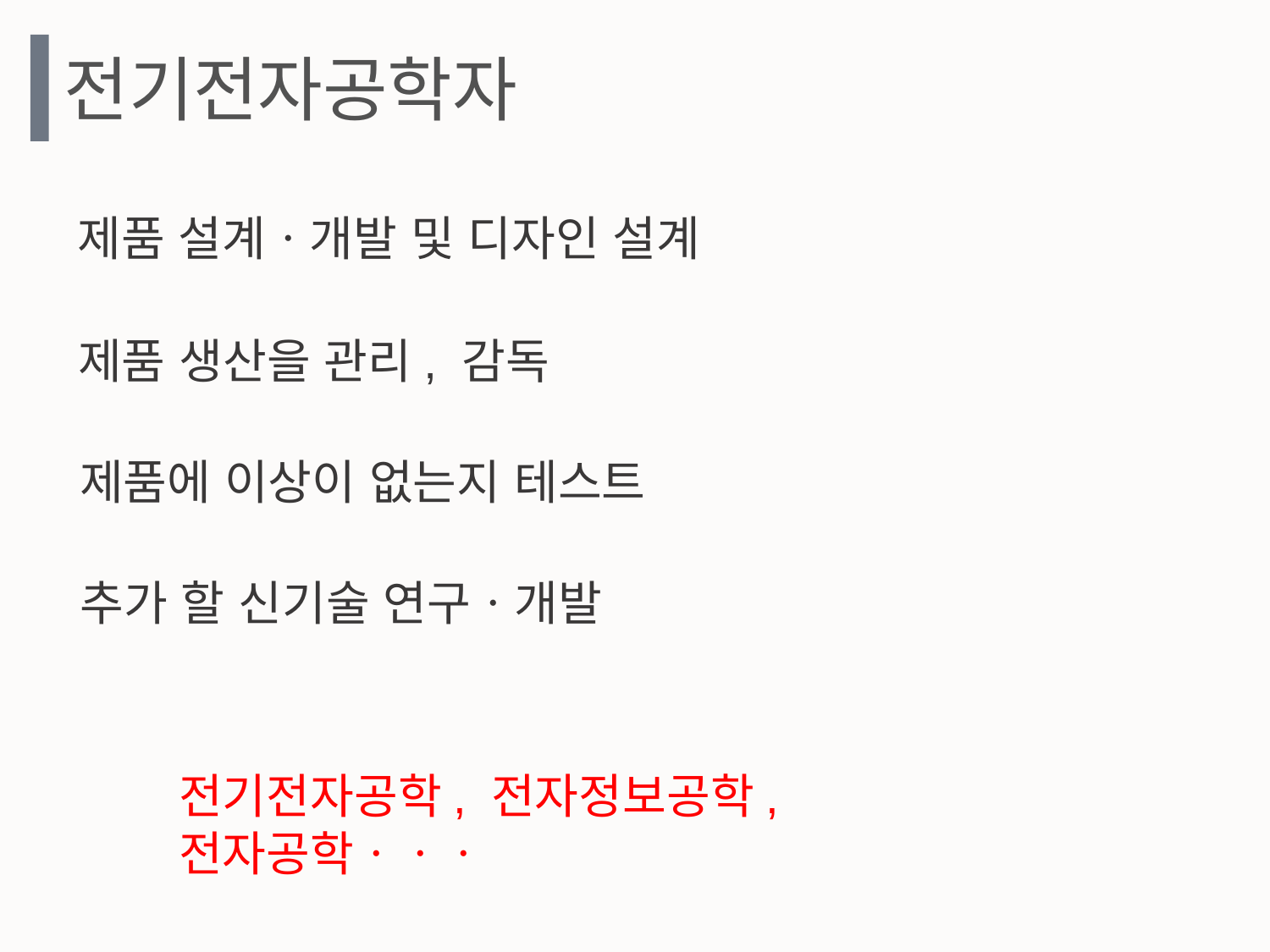

전기전자공학자
제품 설계ㆍ개발 및 디자인 설계
제품 생산을 관리, 감독
제품에 이상이 없는지 테스트
추가 할 신기술 연구ㆍ개발
전기전자공학, 전자정보공학, 전자공학ㆍㆍㆍ